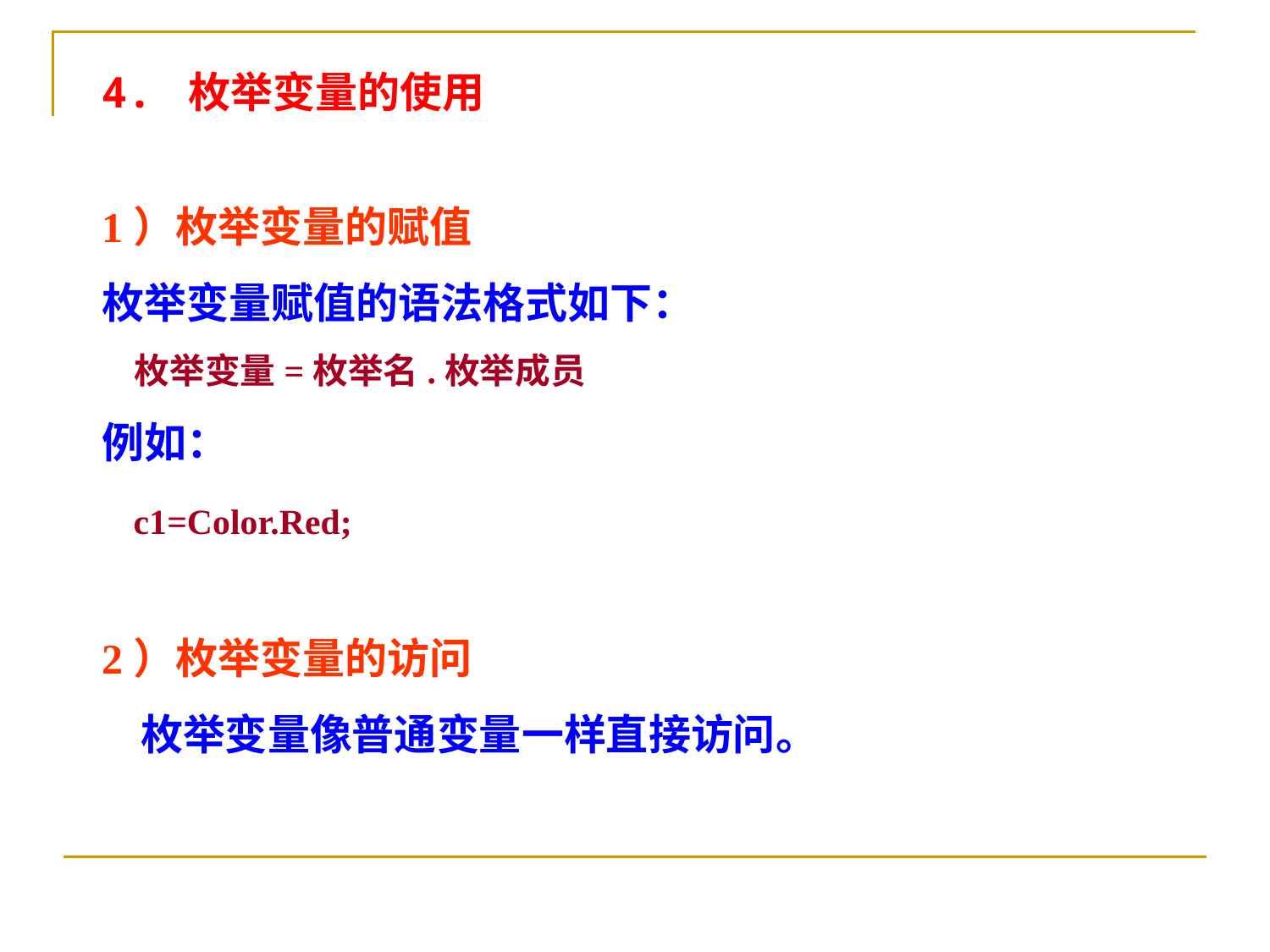

4. 枚举变量的使用
1）枚举变量的赋值
枚举变量赋值的语法格式如下：
   枚举变量=枚举名.枚举成员
例如：
   c1=Color.Red;

2）枚举变量的访问
   枚举变量像普通变量一样直接访问。